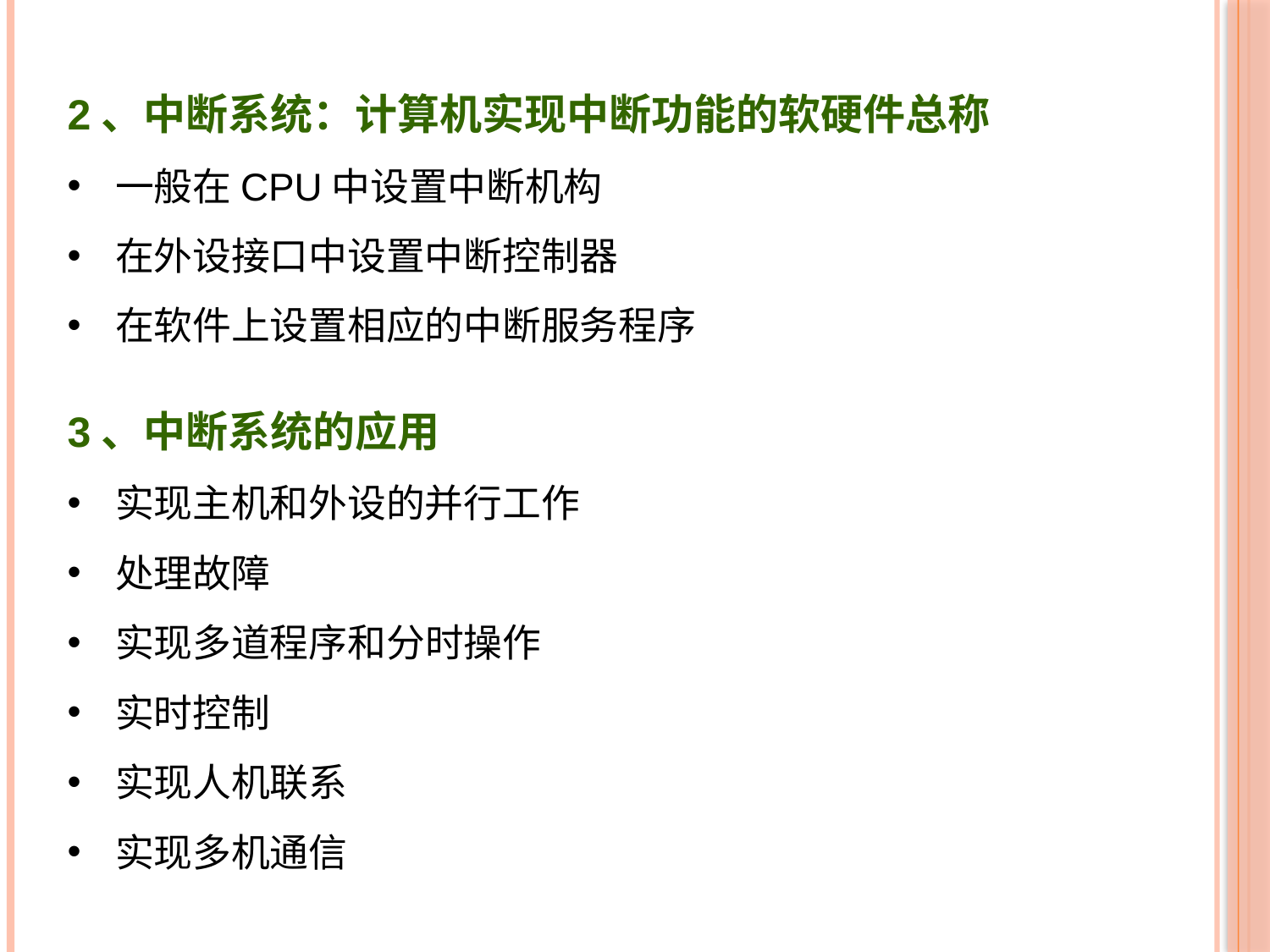

2、中断系统：计算机实现中断功能的软硬件总称
一般在CPU中设置中断机构
在外设接口中设置中断控制器
在软件上设置相应的中断服务程序
3、中断系统的应用
实现主机和外设的并行工作
处理故障
实现多道程序和分时操作
实时控制
实现人机联系
实现多机通信